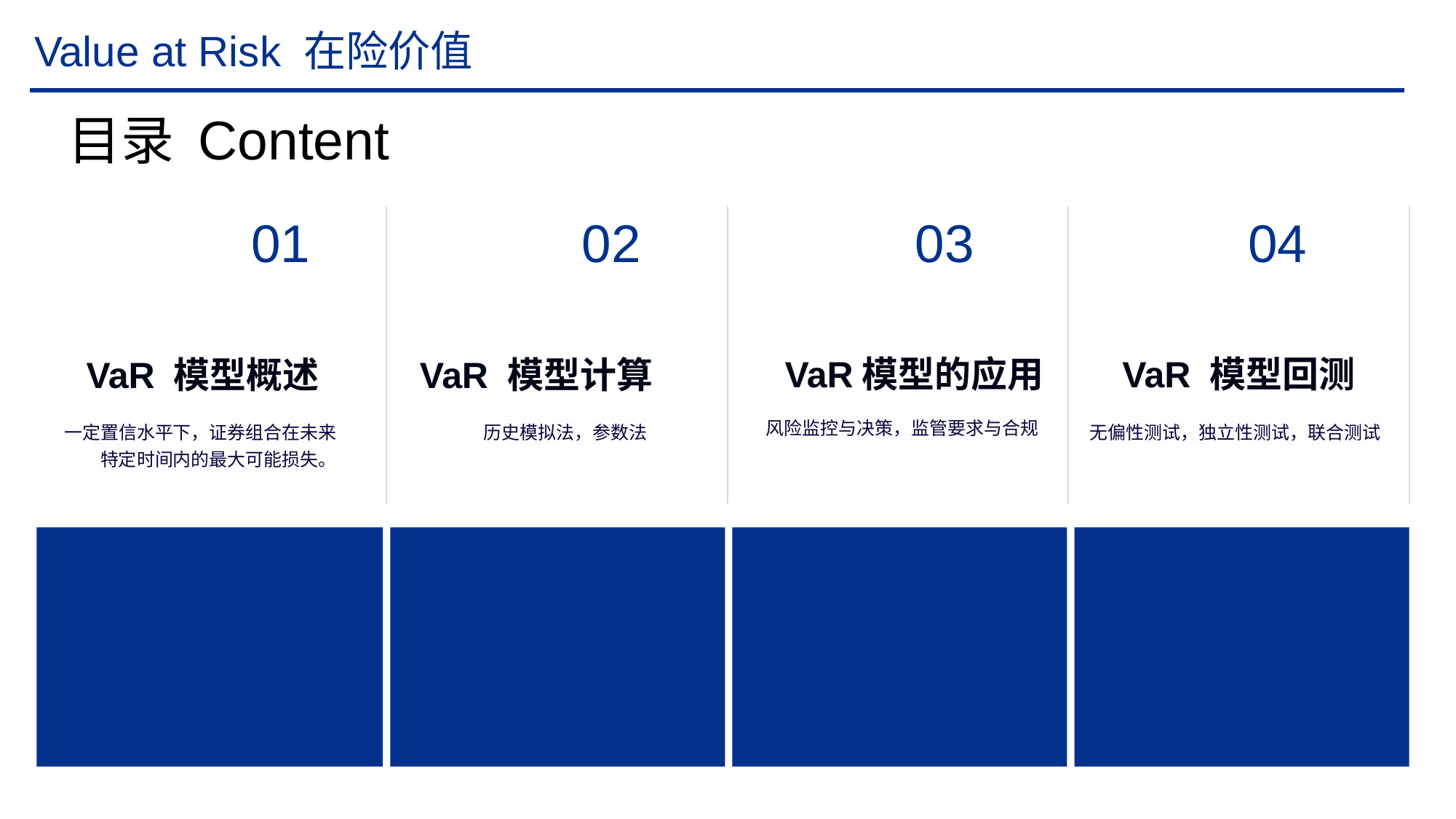

Value at Risk 在险价值
目录 Content
01
02
03
04
VaR模型的应用
VaR 模型回测
VaR 模型概述
VaR 模型计算
风险监控与决策，监管要求与合规
无偏性测试，独立性测试，联合测试
一定置信水平下，证券组合在未来特定时间内的最大可能损失。
历史模拟法，参数法